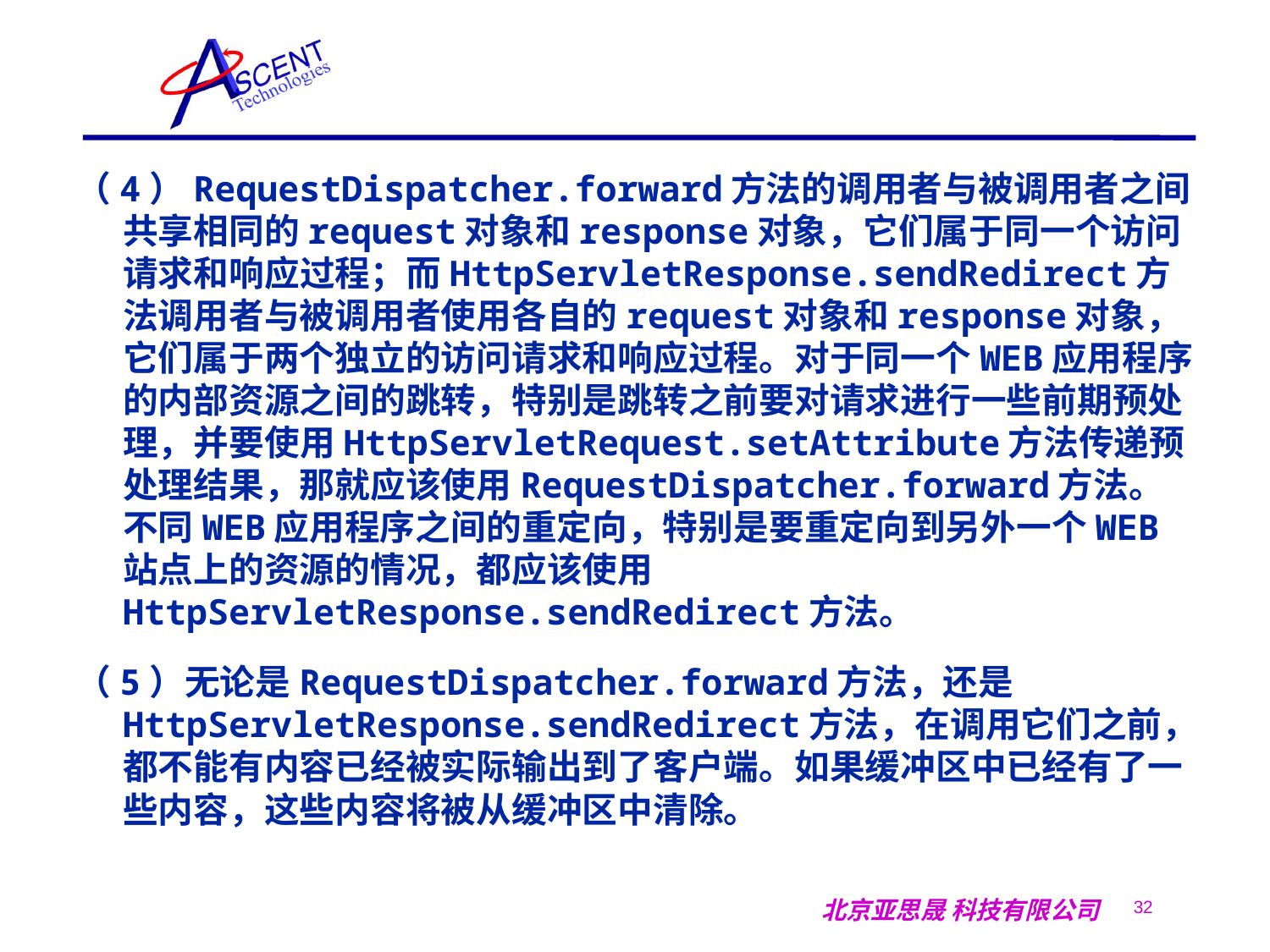

#
（4）RequestDispatcher.forward方法的调用者与被调用者之间共享相同的request对象和response对象，它们属于同一个访问请求和响应过程；而HttpServletResponse.sendRedirect方法调用者与被调用者使用各自的request对象和response对象，它们属于两个独立的访问请求和响应过程。对于同一个WEB应用程序的内部资源之间的跳转，特别是跳转之前要对请求进行一些前期预处理，并要使用HttpServletRequest.setAttribute方法传递预处理结果，那就应该使用RequestDispatcher.forward方法。不同WEB应用程序之间的重定向，特别是要重定向到另外一个WEB站点上的资源的情况，都应该使用HttpServletResponse.sendRedirect方法。
（5）无论是RequestDispatcher.forward方法，还是HttpServletResponse.sendRedirect方法，在调用它们之前，都不能有内容已经被实际输出到了客户端。如果缓冲区中已经有了一些内容，这些内容将被从缓冲区中清除。